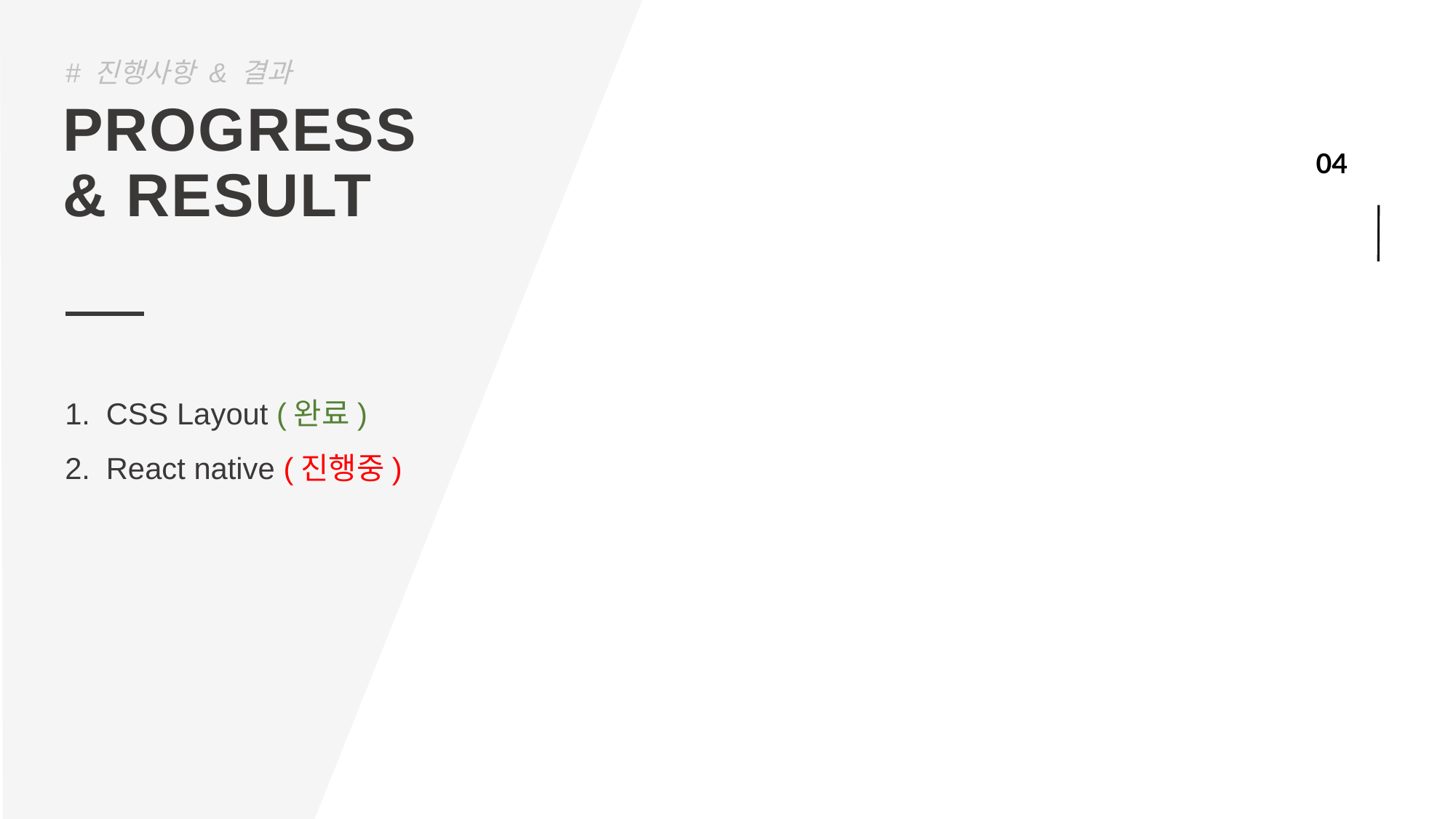

# 진행사항 & 결과
PROGRESS
& RESULT
CSS Layout (완료)
React native (진행중)